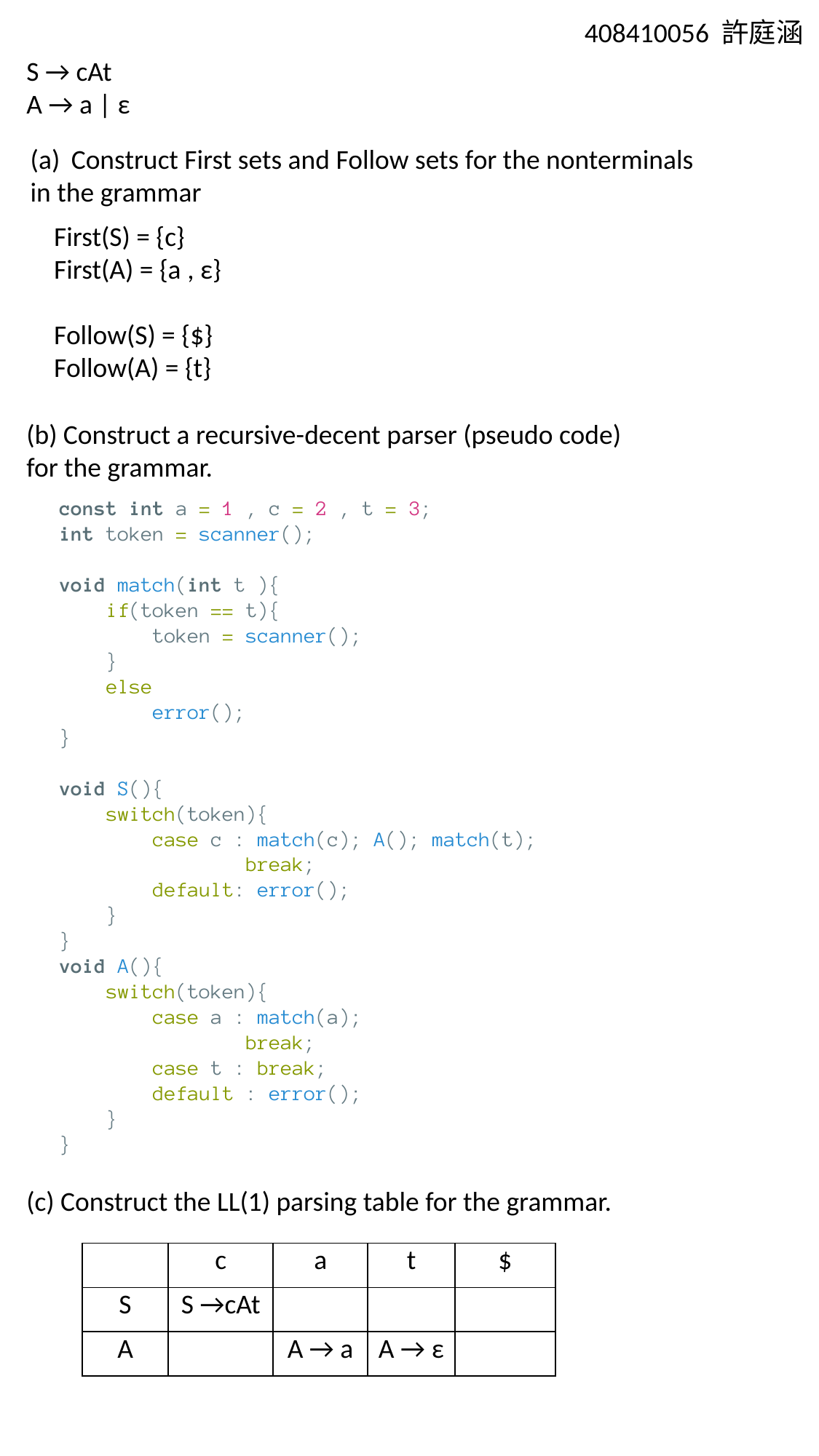

408410056 許庭涵
S → cAt
A → a | ε
Construct First sets and Follow sets for the nonterminals
in the grammar
First(S) = {c}
First(A) = {a , ε}

Follow(S) = {$}
Follow(A) = {t}
(b) Construct a recursive-decent parser (pseudo code)
for the grammar.
const int a = 1 , c = 2 , t = 3;
int token = scanner();
void match(int t ){
    if(token == t){
        token = scanner();
    }
    else
        error();
}
void S(){
    switch(token){
        case c : match(c); A(); match(t);
                break;
        default: error();
    }
}
void A(){
    switch(token){
        case a : match(a);
                break;
        case t : break;
        default : error();
    }
}
(c) Construct the LL(1) parsing table for the grammar.
|  | c | a | t | $ |
| --- | --- | --- | --- | --- |
| S | S →cAt |  |  |  |
| A |  | A → a | A → ε |  |